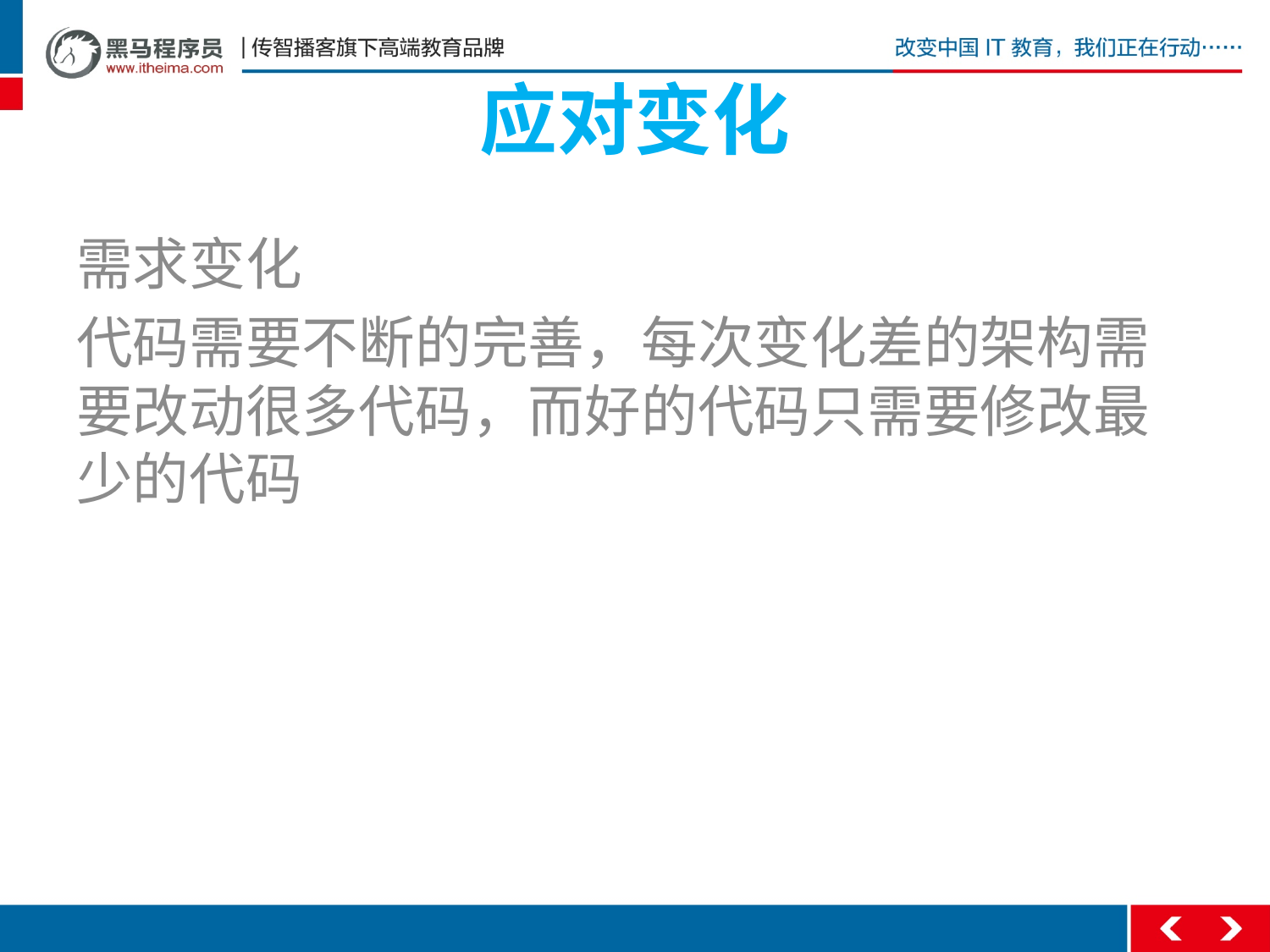

# 应对变化
需求变化
代码需要不断的完善，每次变化差的架构需要改动很多代码，而好的代码只需要修改最少的代码